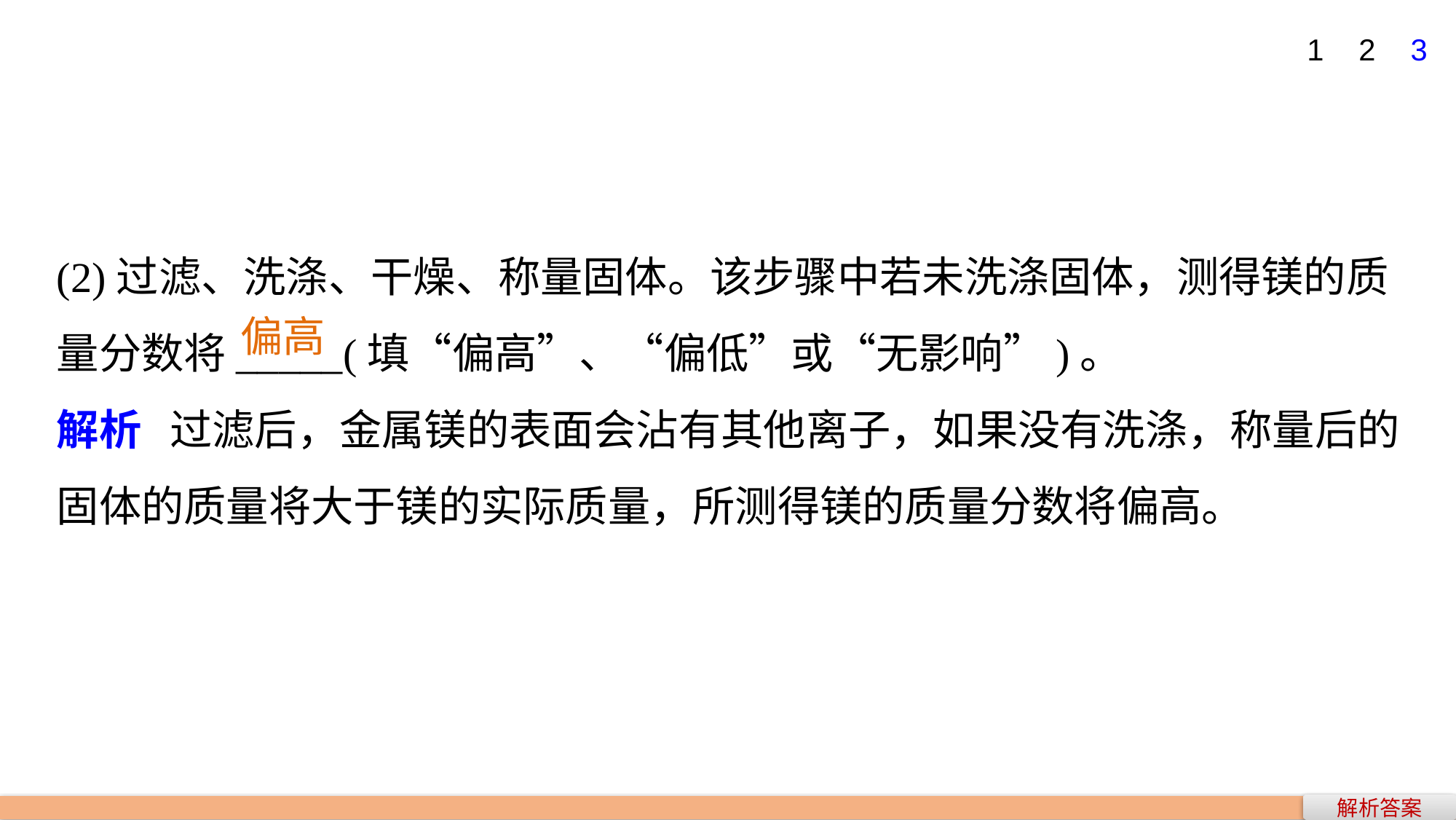

1
2
3
(2)过滤、洗涤、干燥、称量固体。该步骤中若未洗涤固体，测得镁的质量分数将_____(填“偏高”、“偏低”或“无影响”)。
解析   过滤后，金属镁的表面会沾有其他离子，如果没有洗涤，称量后的固体的质量将大于镁的实际质量，所测得镁的质量分数将偏高。
偏高
解析答案